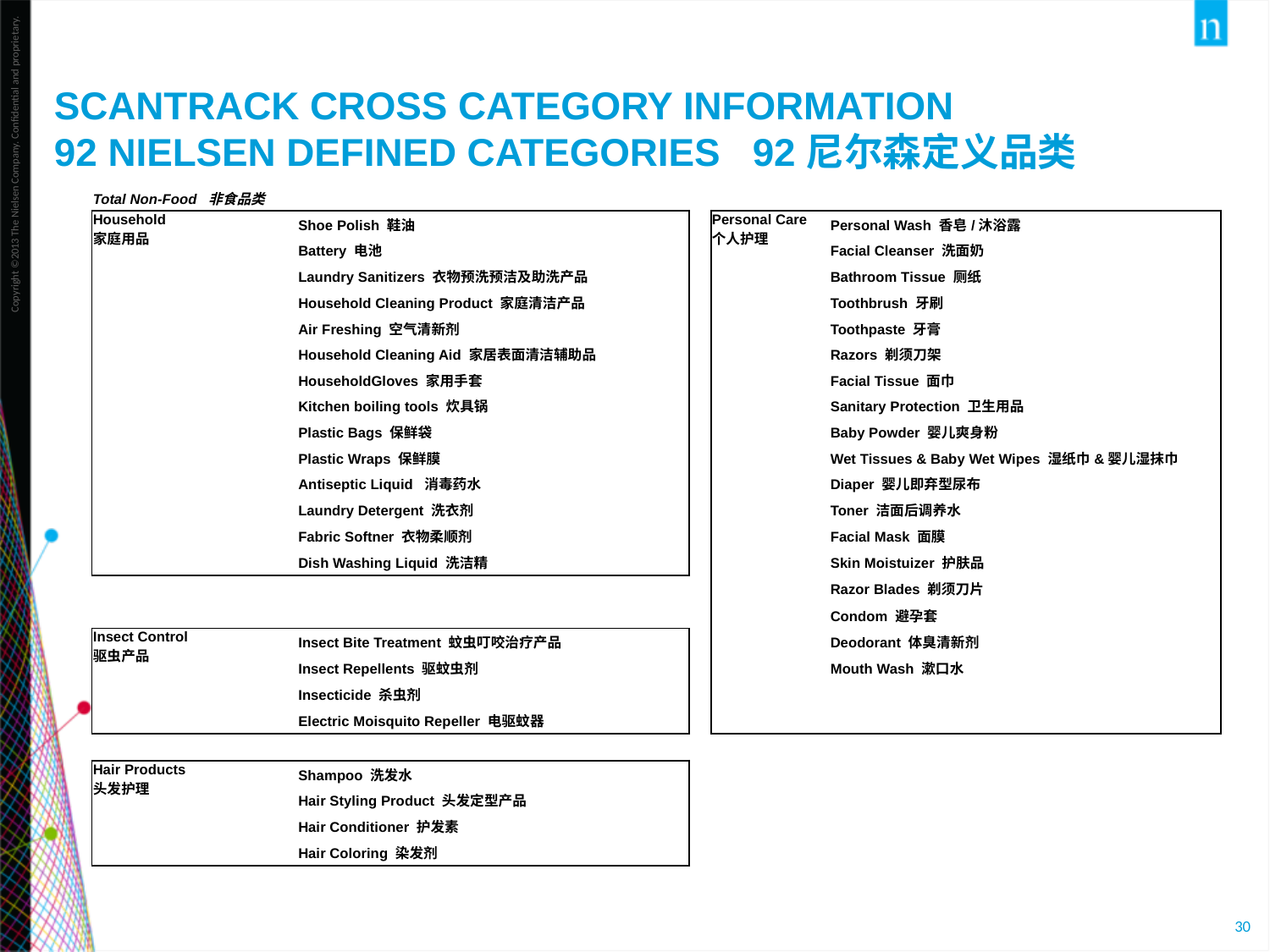

ScanTrack Cross Category Information
92 Nielsen defined Categories   92尼尔森定义品类
| Total Non-Food 非食品类 |  |  |  |  |
| --- | --- | --- | --- | --- |
| Household 家庭用品 | Shoe Polish 鞋油 |  | Personal Care 个人护理 | Personal Wash 香皂/沐浴露 |
|  | Battery 电池 |  |  | Facial Cleanser 洗面奶 |
|  | Laundry Sanitizers 衣物预洗预洁及助洗产品 |  |  | Bathroom Tissue 厕纸 |
|  | Household Cleaning Product 家庭清洁产品 |  |  | Toothbrush 牙刷 |
|  | Air Freshing 空气清新剂 |  |  | Toothpaste 牙膏 |
|  | Household Cleaning Aid 家居表面清洁辅助品 |  |  | Razors 剃须刀架 |
|  | HouseholdGloves 家用手套 |  |  | Facial Tissue 面巾 |
|  | Kitchen boiling tools 炊具锅 |  |  | Sanitary Protection 卫生用品 |
|  | Plastic Bags 保鲜袋 |  |  | Baby Powder 婴儿爽身粉 |
|  | Plastic Wraps 保鲜膜 |  |  | Wet Tissues & Baby Wet Wipes 湿纸巾&婴儿湿抹巾 |
|  | Antiseptic Liquid 消毒药水 |  |  | Diaper 婴儿即弃型尿布 |
|  | Laundry Detergent 洗衣剂 |  |  | Toner 洁面后调养水 |
|  | Fabric Softner 衣物柔顺剂 |  |  | Facial Mask 面膜 |
|  | Dish Washing Liquid 洗洁精 |  |  | Skin Moistuizer 护肤品 |
|  |  |  |  | Razor Blades 剃须刀片 |
|  |  |  |  | Condom 避孕套 |
| Insect Control 驱虫产品 | Insect Bite Treatment 蚊虫叮咬治疗产品 |  |  | Deodorant 体臭清新剂 |
|  | Insect Repellents 驱蚊虫剂 |  |  | Mouth Wash 漱口水 |
|  | Insecticide 杀虫剂 |  |  |  |
|  | Electric Moisquito Repeller 电驱蚊器 |  |  |  |
|  |  |  |  |  |
| Hair Products 头发护理 | Shampoo 洗发水 |  |  |  |
|  | Hair Styling Product 头发定型产品 |  |  |  |
|  | Hair Conditioner 护发素 |  |  |  |
|  | Hair Coloring 染发剂 |  |  |  |